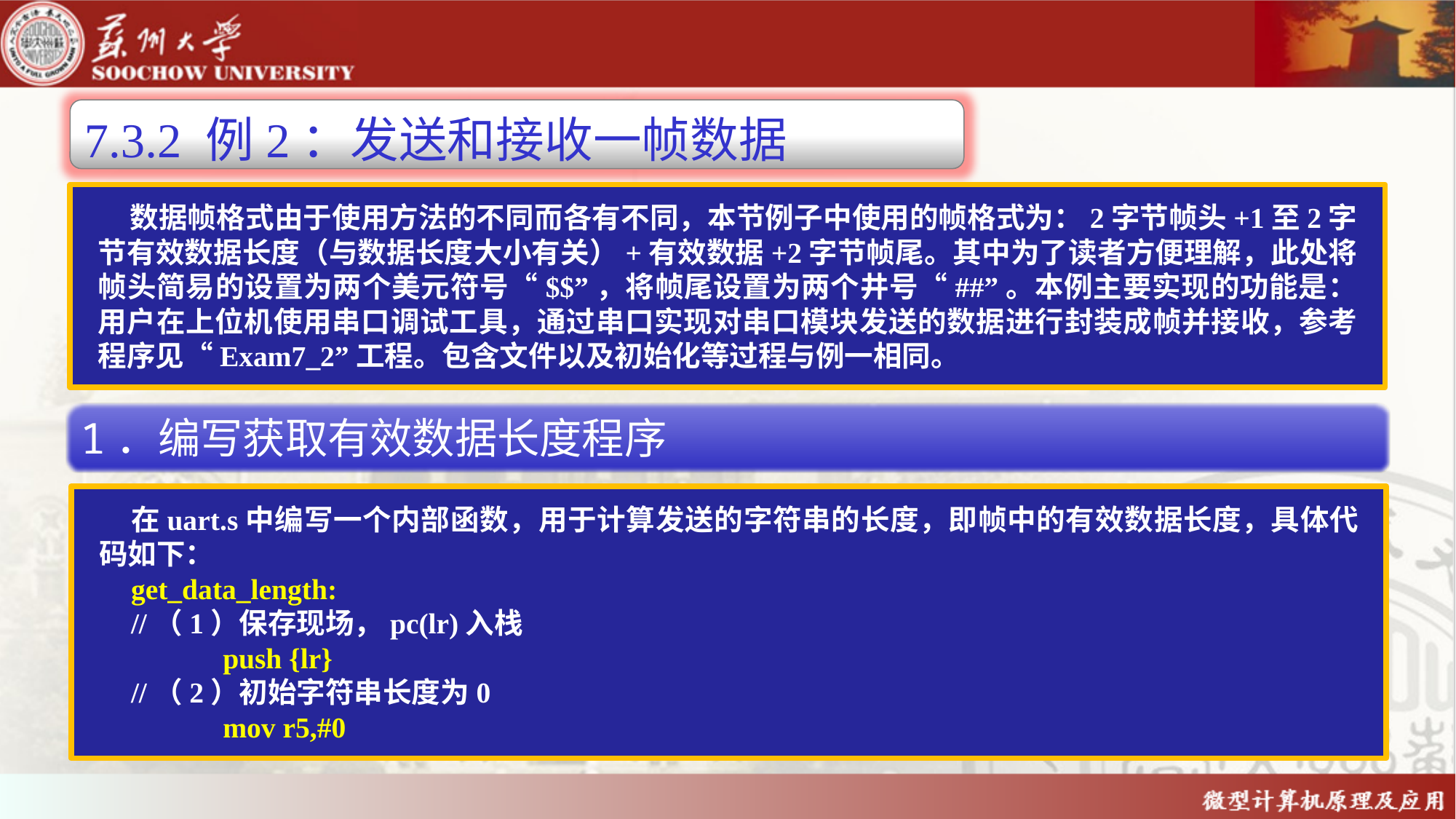

7.3.2 例2：发送和接收一帧数据
数据帧格式由于使用方法的不同而各有不同，本节例子中使用的帧格式为：2字节帧头+1至2字节有效数据长度（与数据长度大小有关）+有效数据+2字节帧尾。其中为了读者方便理解，此处将帧头简易的设置为两个美元符号“$$”，将帧尾设置为两个井号“##”。本例主要实现的功能是：用户在上位机使用串口调试工具，通过串口实现对串口模块发送的数据进行封装成帧并接收，参考程序见“Exam7_2”工程。包含文件以及初始化等过程与例一相同。
1．编写获取有效数据长度程序
在uart.s中编写一个内部函数，用于计算发送的字符串的长度，即帧中的有效数据长度，具体代码如下：
get_data_length:
//（1）保存现场，pc(lr)入栈
	  push {lr}
//（2）初始字符串长度为0
	  mov r5,#0